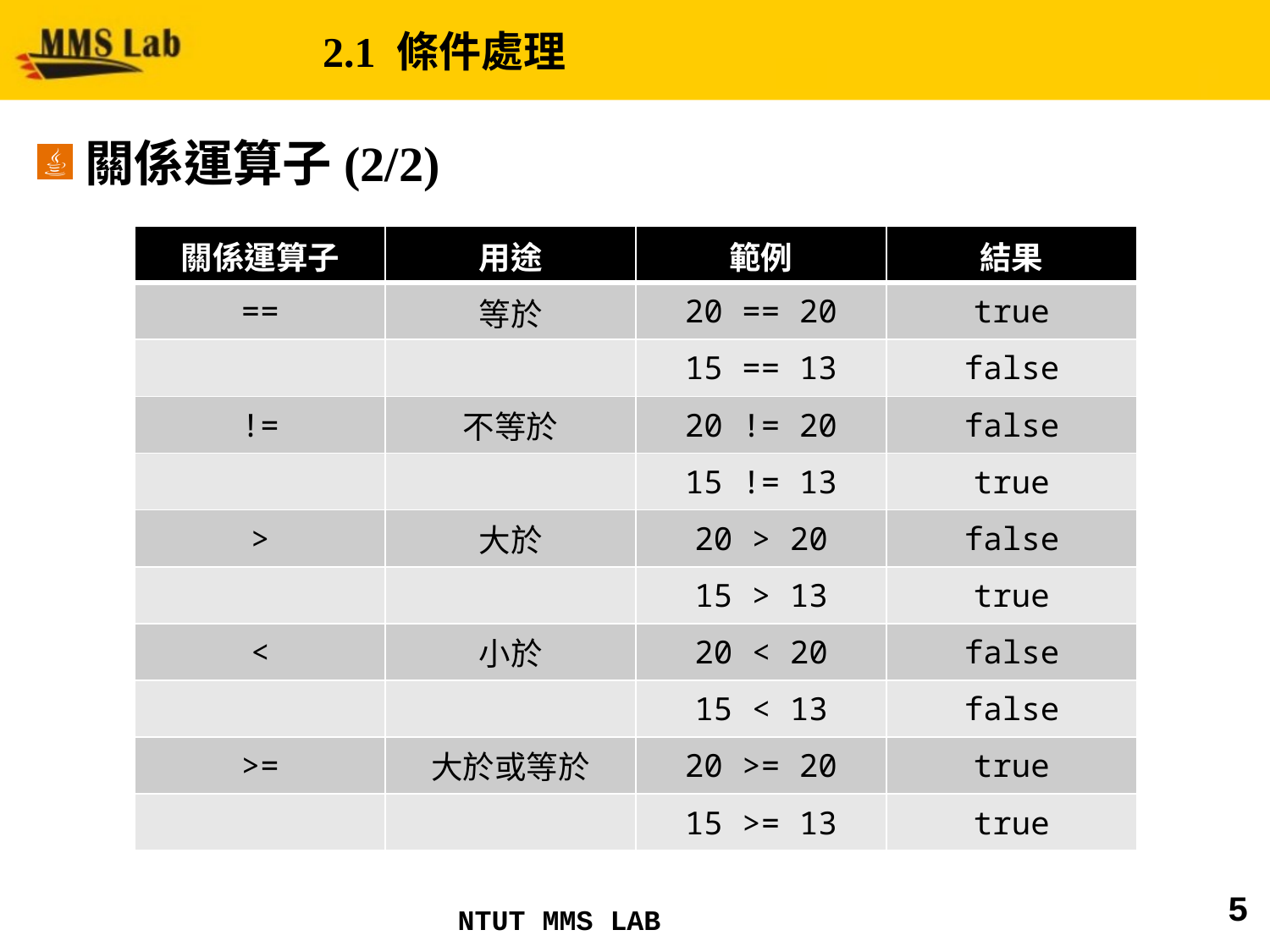

# 2.1 條件處理
關係運算子(2/2)
| 關係運算子 | 用途 | 範例 | 結果 |
| --- | --- | --- | --- |
| == | 等於 | 20 == 20 | true |
|  |  | 15 == 13 | false |
| != | 不等於 | 20 != 20 | false |
|  |  | 15 != 13 | true |
| > | 大於 | 20 > 20 | false |
|  |  | 15 > 13 | true |
| < | 小於 | 20 < 20 | false |
|  |  | 15 < 13 | false |
| >= | 大於或等於 | 20 >= 20 | true |
|  |  | 15 >= 13 | true |
5
NTUT MMS LAB